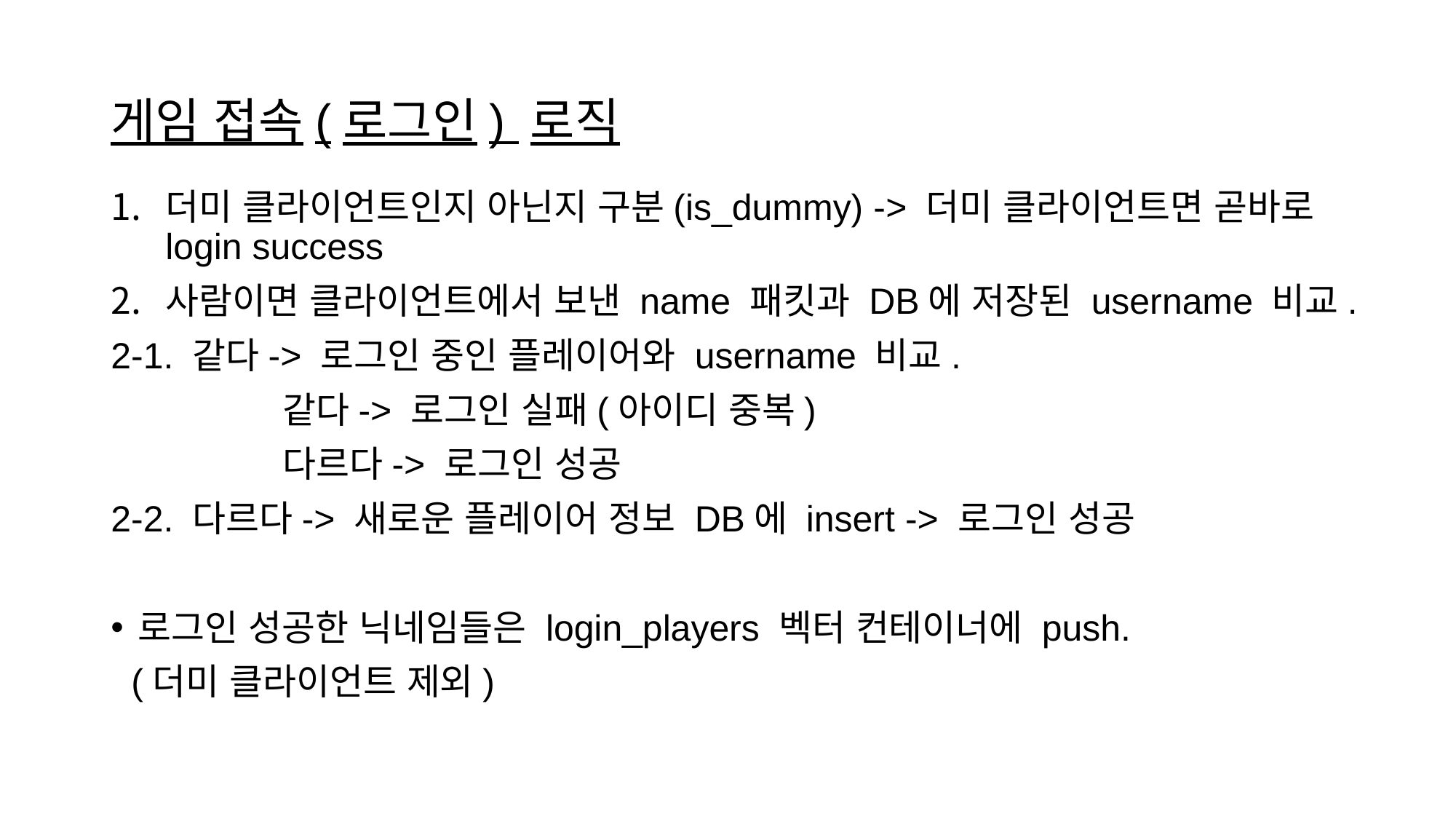

# 게임 접속(로그인) 로직
더미 클라이언트인지 아닌지 구분(is_dummy) -> 더미 클라이언트면 곧바로 login success
사람이면 클라이언트에서 보낸 name 패킷과 DB에 저장된 username 비교.
2-1. 같다-> 로그인 중인 플레이어와 username 비교.
                같다-> 로그인 실패(아이디 중복)
                다르다-> 로그인 성공
2-2. 다르다-> 새로운 플레이어 정보 DB에 insert -> 로그인 성공

로그인 성공한 닉네임들은 login_players 벡터 컨테이너에 push.
  (더미 클라이언트 제외)